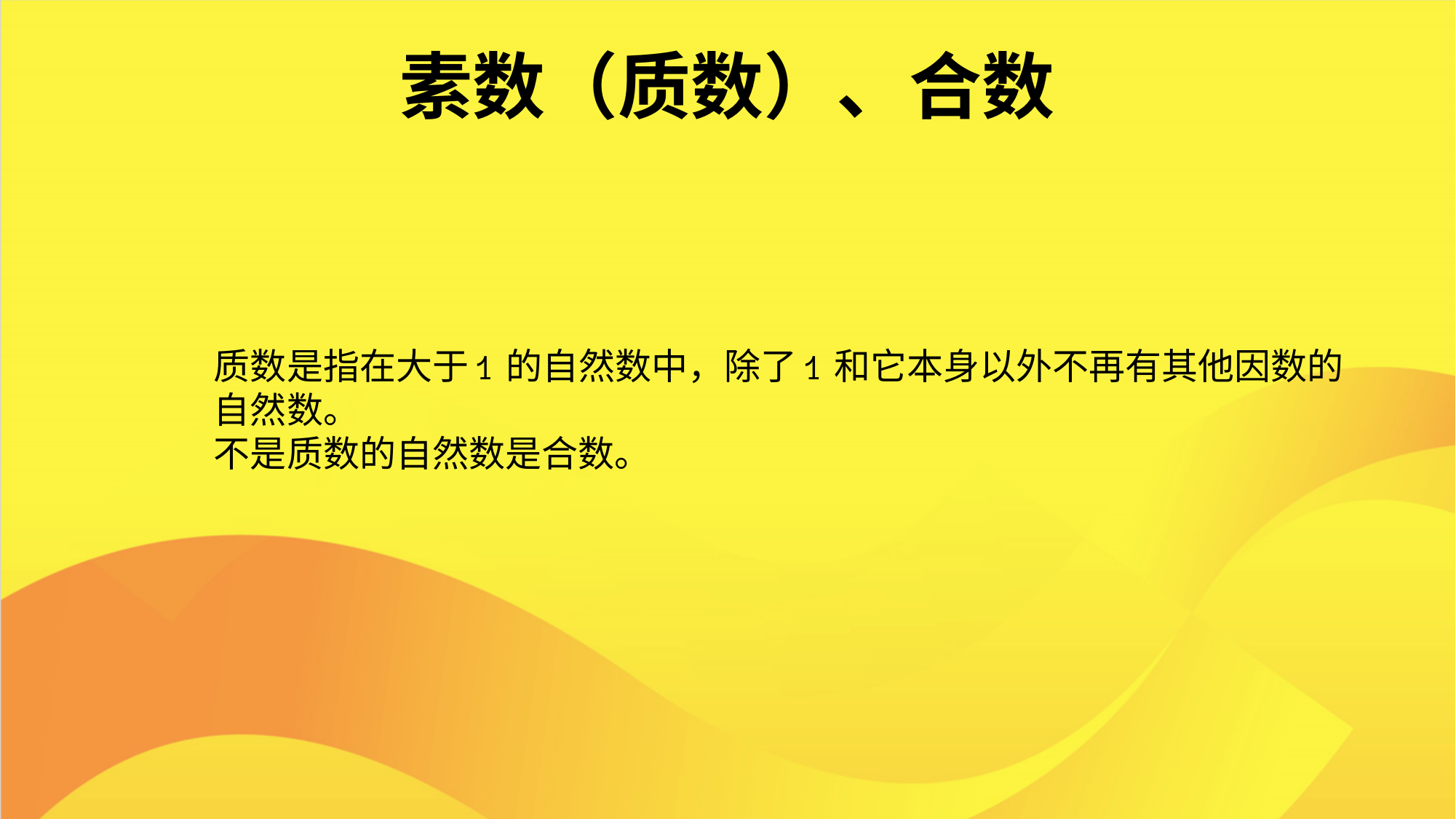

素数（质数）、合数
质数是指在大于1的自然数中，除了1和它本身以外不再有其他因数的自然数。
不是质数的自然数是合数。